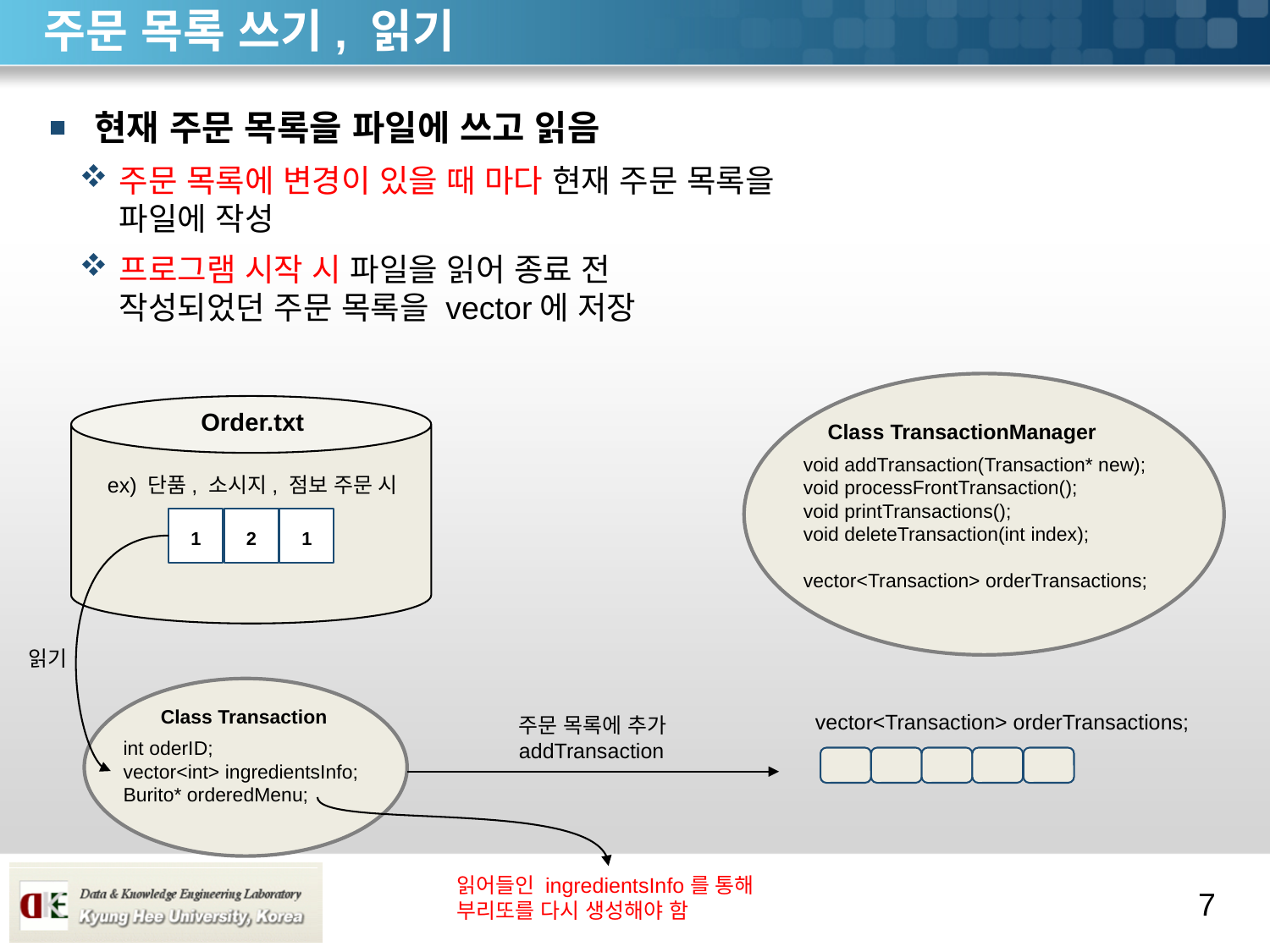

# 주문 목록 쓰기, 읽기
현재 주문 목록을 파일에 쓰고 읽음
주문 목록에 변경이 있을 때 마다 현재 주문 목록을
파일에 작성
프로그램 시작 시 파일을 읽어 종료 전
작성되었던 주문 목록을 vector에 저장

Class TransactionManager

Order.txt
void addTransaction(Transaction* new);
void processFrontTransaction();
void printTransactions();
void deleteTransaction(int index);

vector<Transaction> orderTransactions;
ex) 단품, 소시지, 점보 주문 시
1
2
1
읽기

Class Transaction

vector<Transaction> orderTransactions;
주문 목록에 추가
addTransaction
int oderID;
vector<int> ingredientsInfo;
Burito* orderedMenu;

읽어들인 ingredientsInfo를 통해
부리또를 다시 생성해야 함